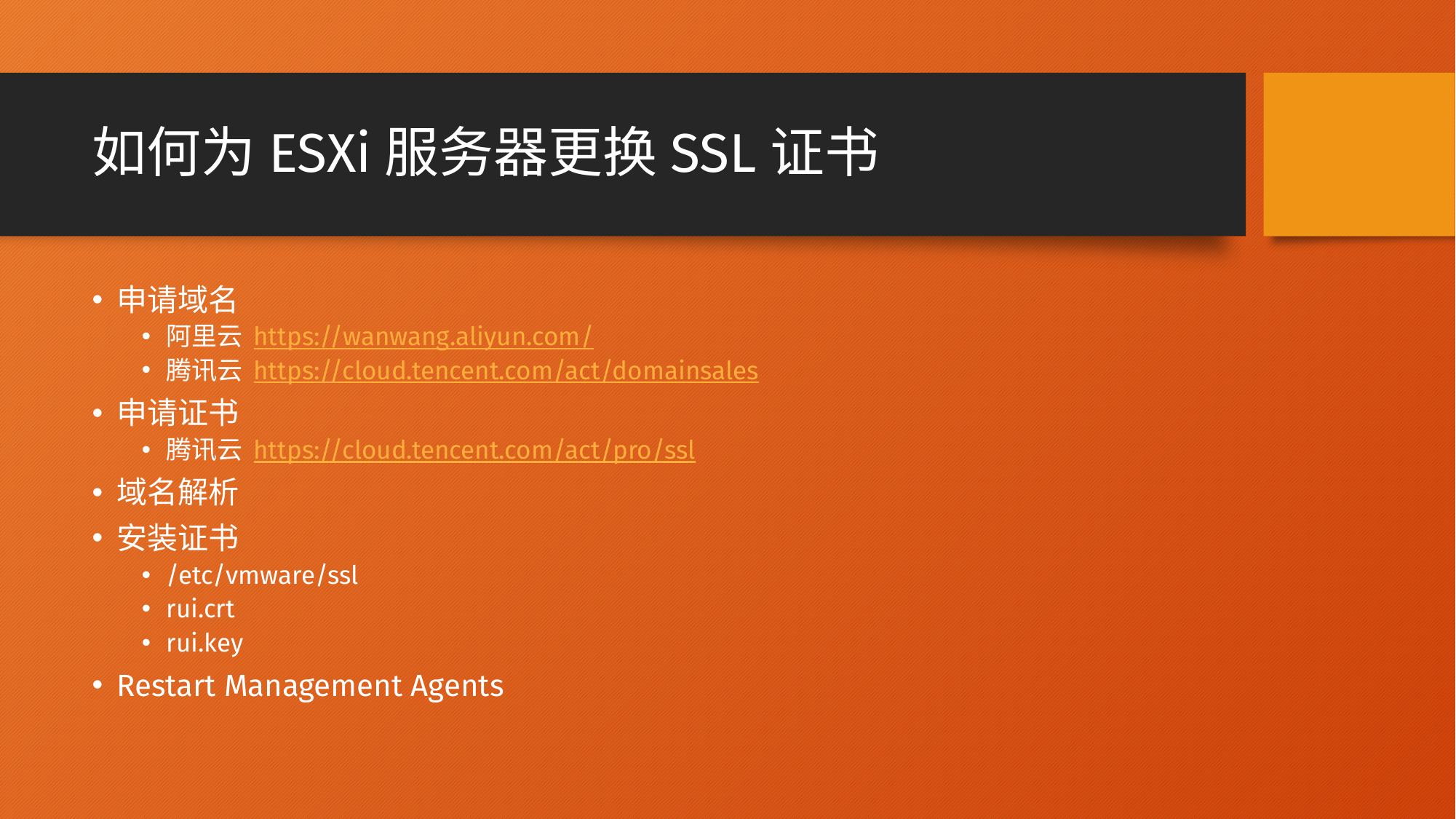

# 如何为ESXi服务器更换SSL证书
申请域名
阿里云 https://wanwang.aliyun.com/
腾讯云 https://cloud.tencent.com/act/domainsales
申请证书
腾讯云 https://cloud.tencent.com/act/pro/ssl
域名解析
安装证书
/etc/vmware/ssl
rui.crt
rui.key
Restart Management Agents